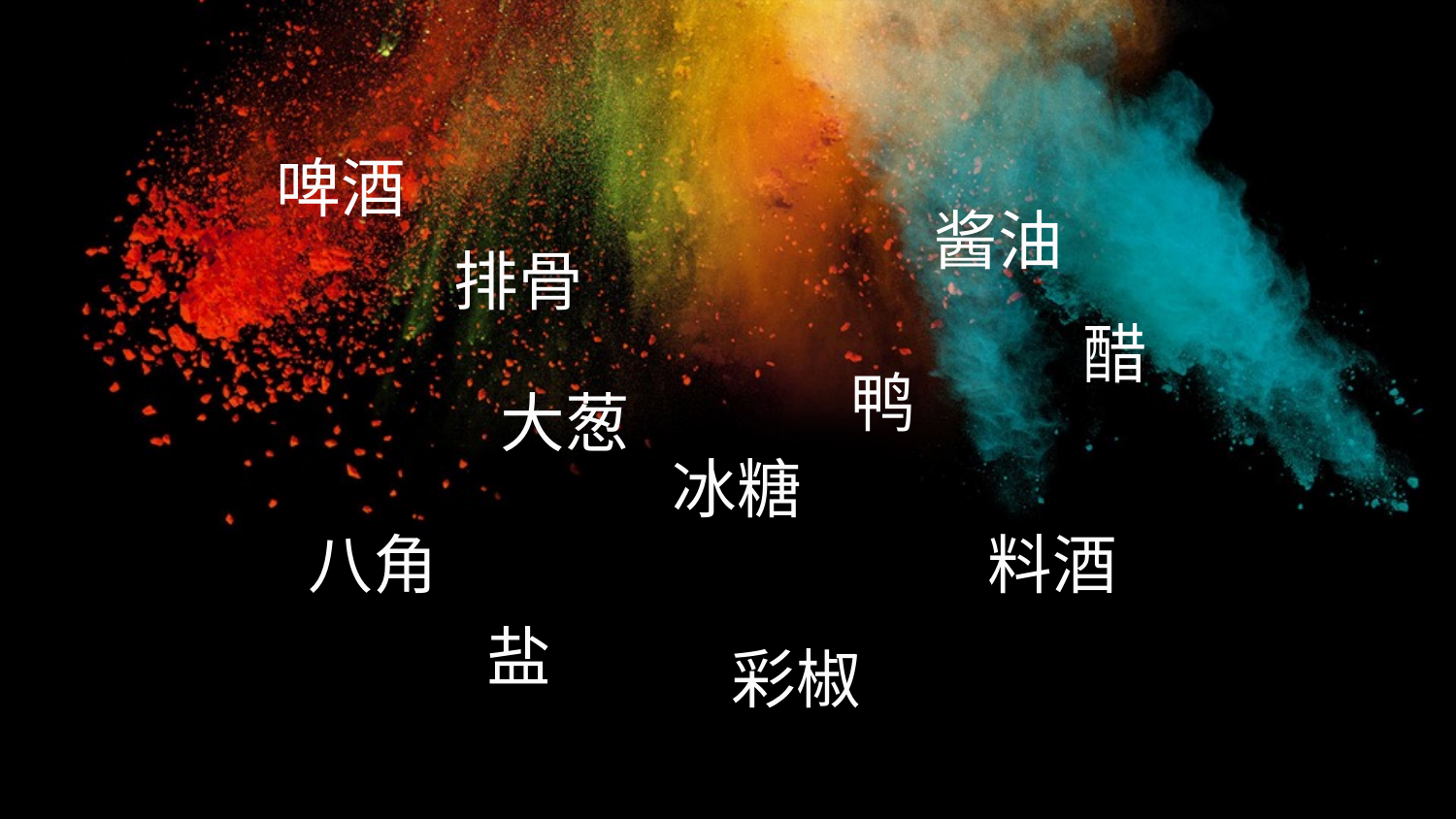

啤酒
酱油
排骨
醋
鸭
大葱
冰糖
八角
料酒
盐
彩椒